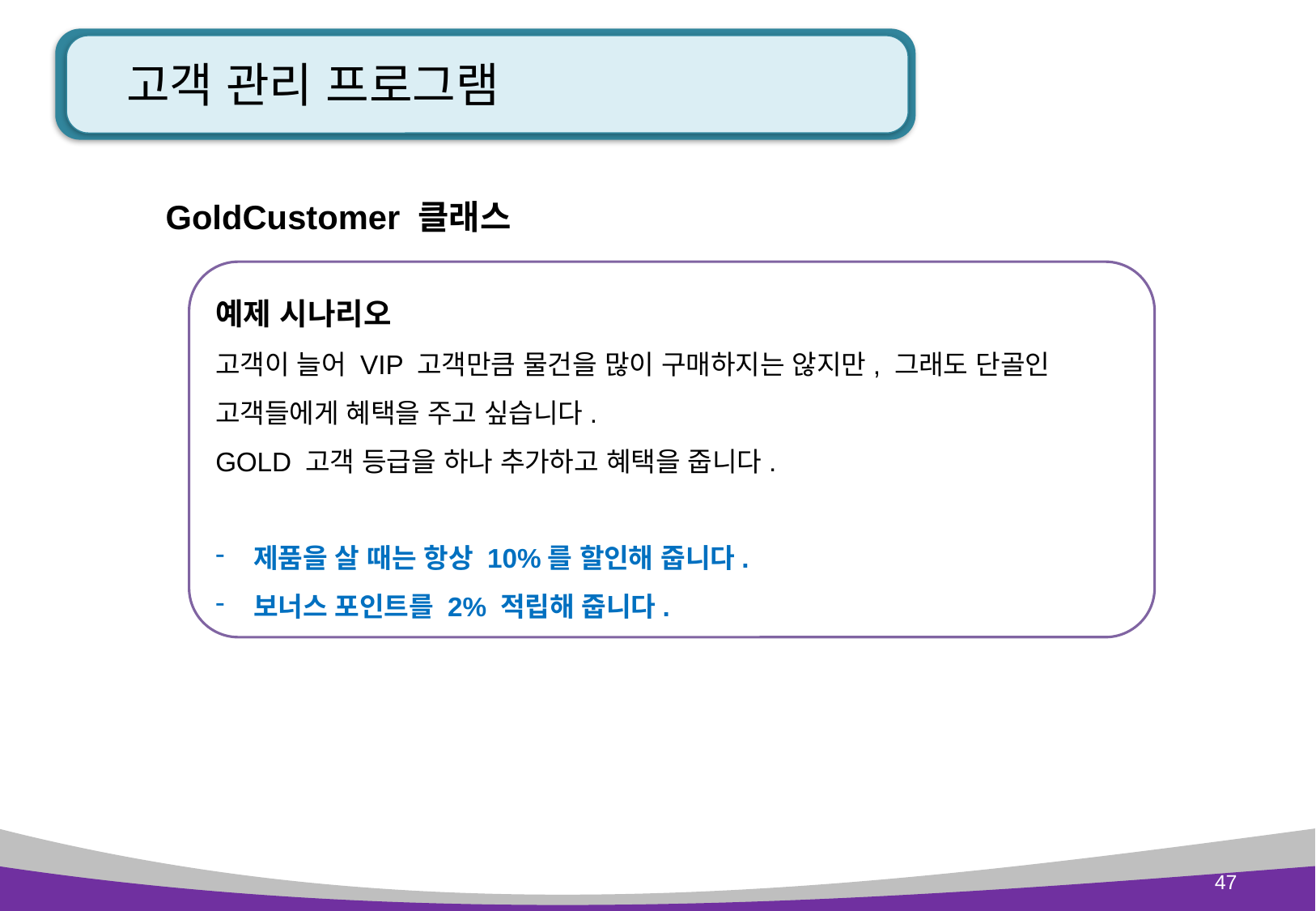

고객 관리 프로그램
  GoldCustomer 클래스
예제 시나리오
고객이 늘어 VIP 고객만큼 물건을 많이 구매하지는 않지만, 그래도 단골인  고객들에게 혜택을 주고 싶습니다.
GOLD 고객 등급을 하나 추가하고 혜택을 줍니다.

제품을 살 때는 항상 10%를 할인해 줍니다.
보너스 포인트를 2% 적립해 줍니다.
47